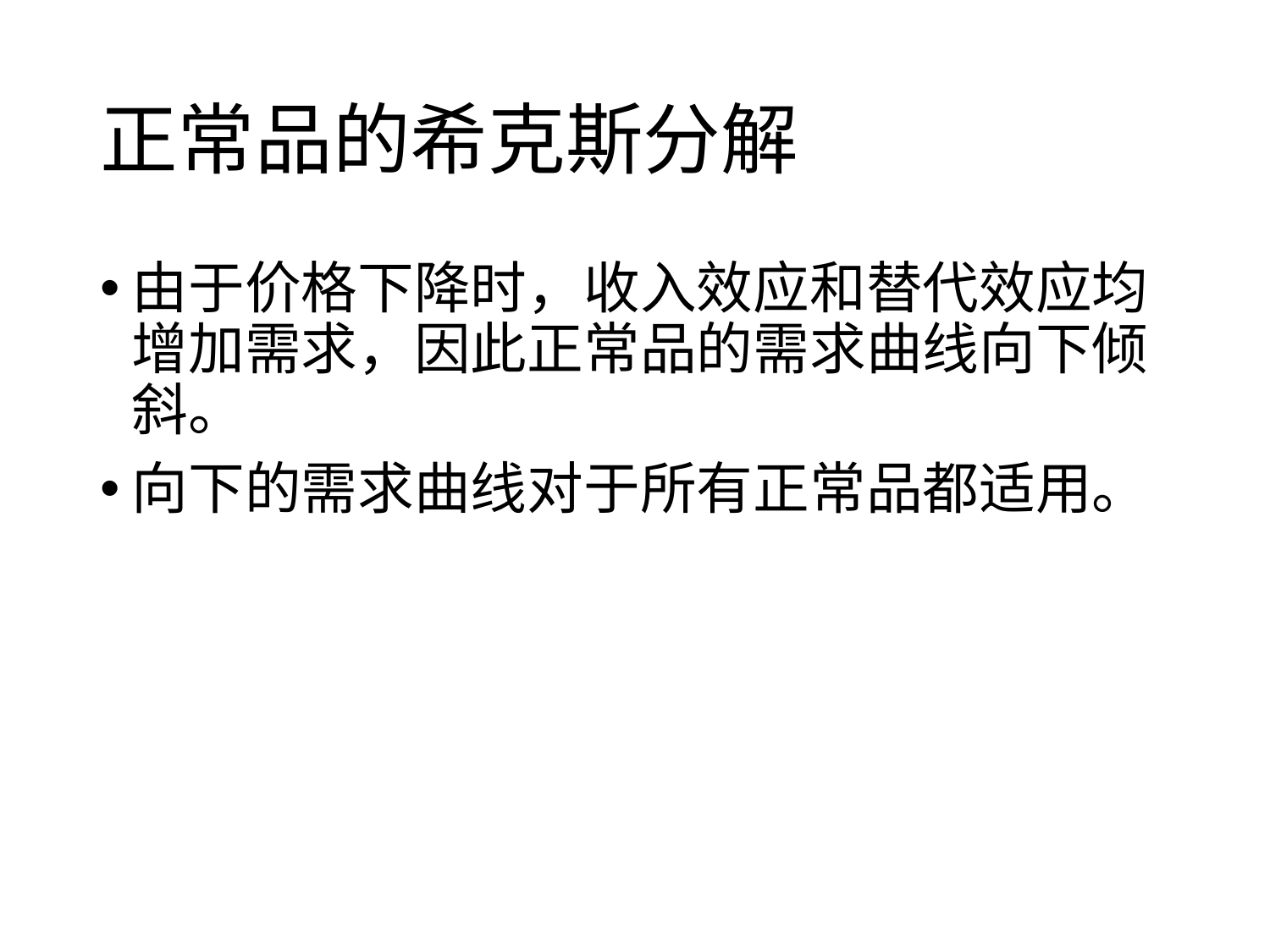

# 正常品的希克斯分解
由于价格下降时，收入效应和替代效应均增加需求，因此正常品的需求曲线向下倾斜。
向下的需求曲线对于所有正常品都适用。